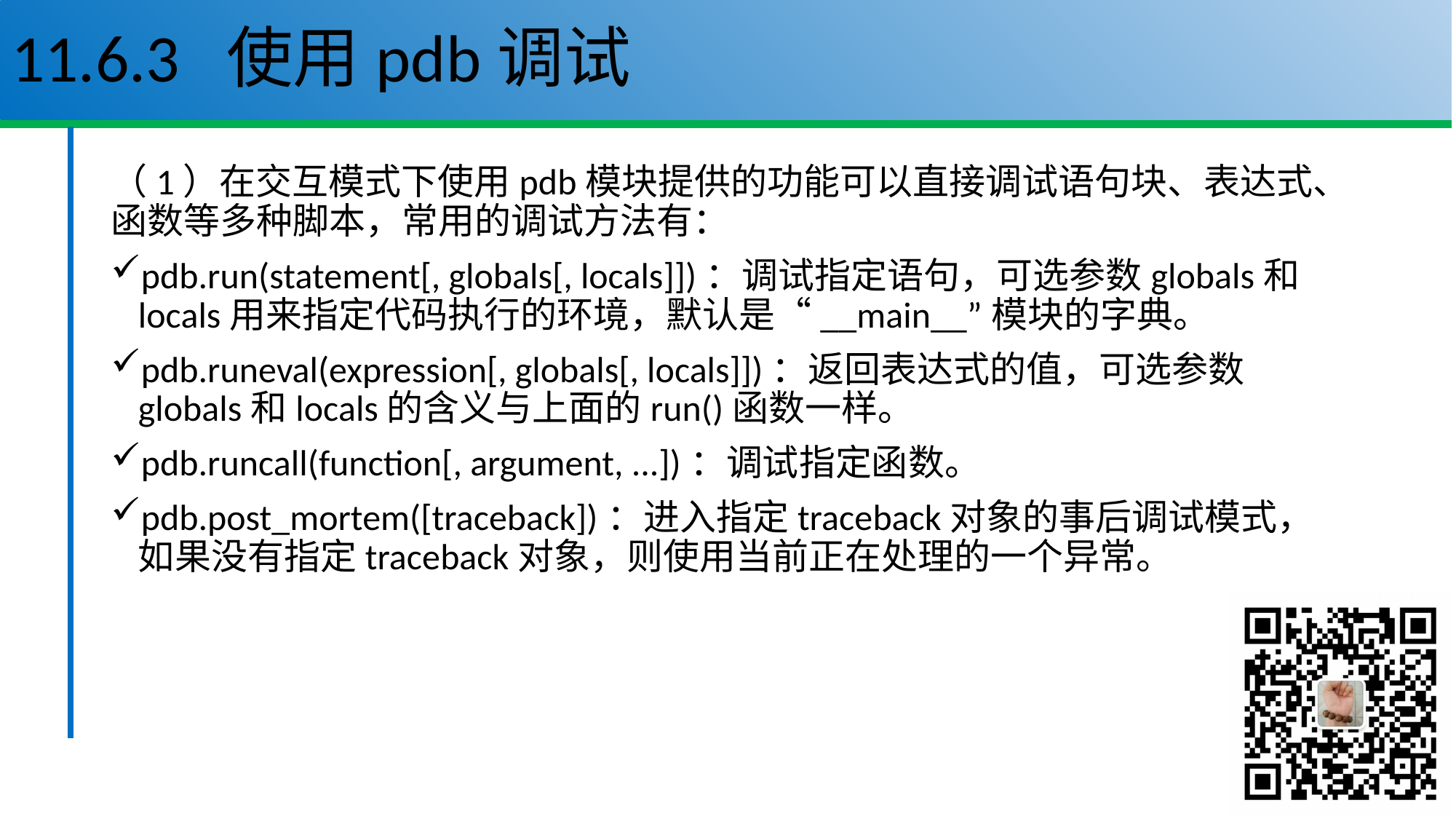

# 11.6.3  使用pdb调试
（1）在交互模式下使用pdb模块提供的功能可以直接调试语句块、表达式、函数等多种脚本，常用的调试方法有：
pdb.run(statement[, globals[, locals]])：调试指定语句，可选参数globals和locals用来指定代码执行的环境，默认是“__main__”模块的字典。
pdb.runeval(expression[, globals[, locals]])：返回表达式的值，可选参数globals和locals的含义与上面的run()函数一样。
pdb.runcall(function[, argument, ...])：调试指定函数。
pdb.post_mortem([traceback])：进入指定traceback对象的事后调试模式，如果没有指定traceback对象，则使用当前正在处理的一个异常。
26